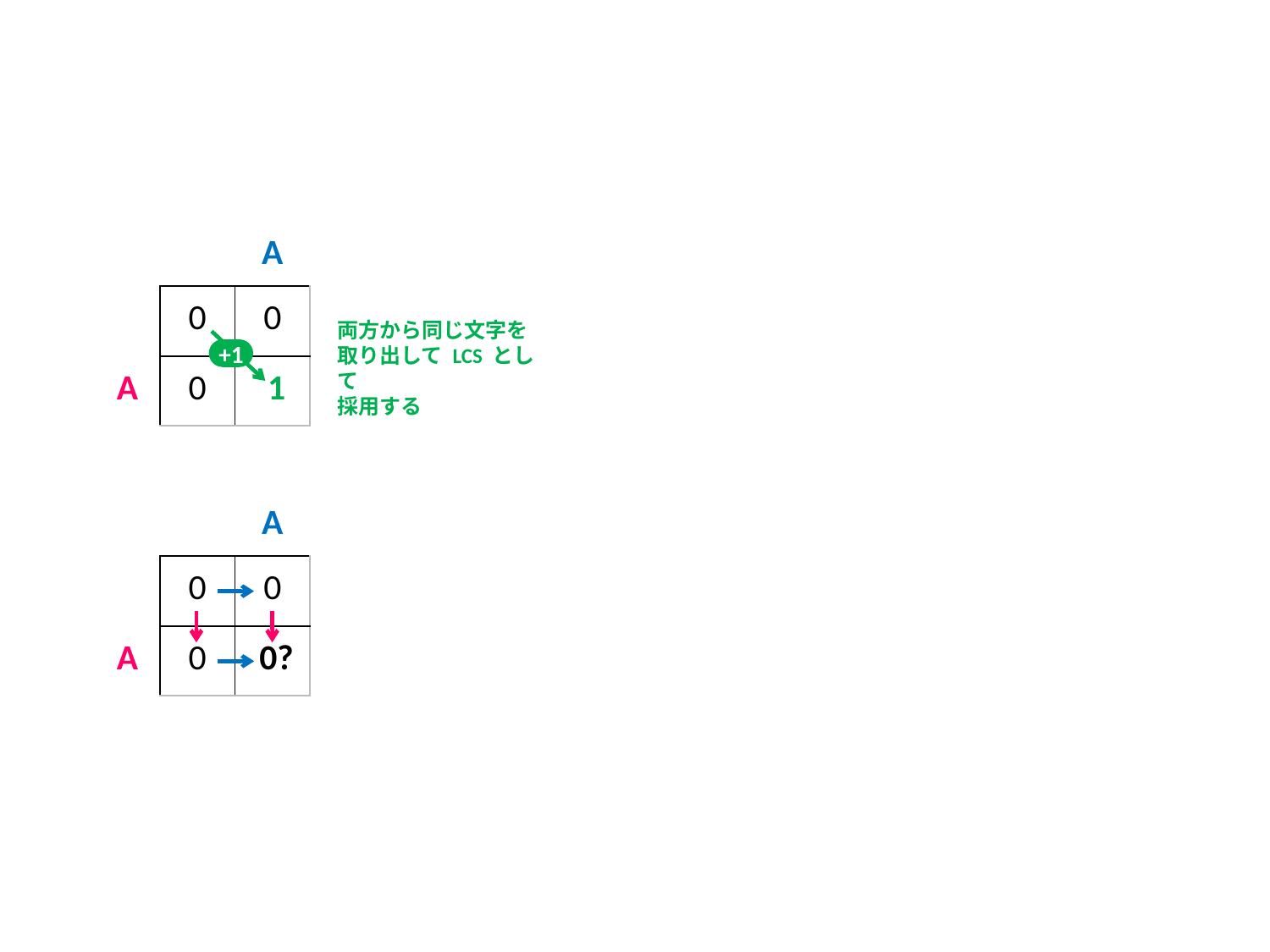

#
|  |  | A |
| --- | --- | --- |
|  | 0 | 0 |
| A | 0 | 1 |
両方から同じ文字を
取り出して LCS として
採用する
+1
|  |  | A |
| --- | --- | --- |
|  | 0 | 0 |
| A | 0 | 0? |